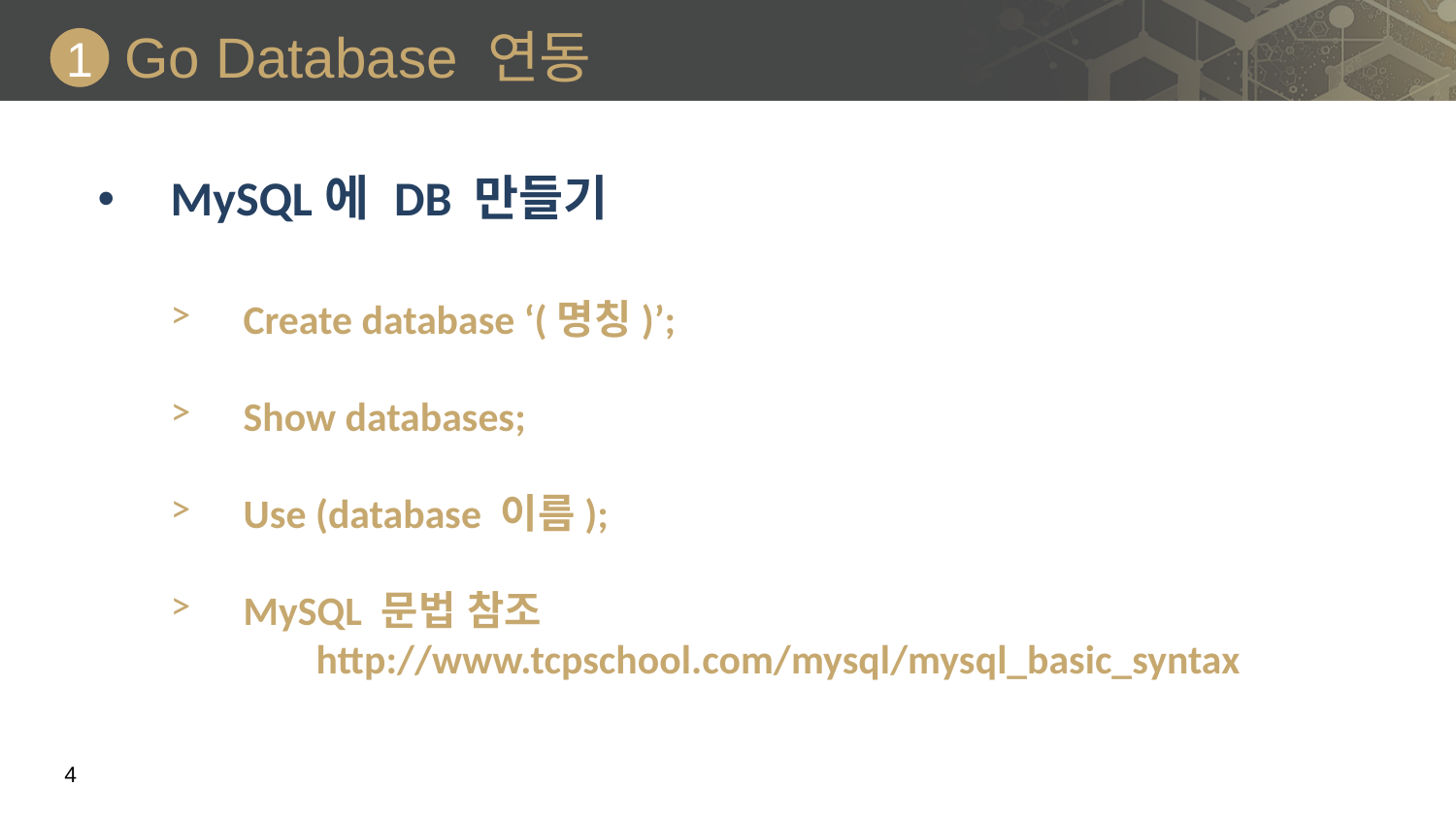

# Go Database 연동
1
MySQL에 DB 만들기

Create database ‘(명칭)’;

Show databases;

Use (database 이름);

MySQL 문법 참조
	http://www.tcpschool.com/mysql/mysql_basic_syntax

4